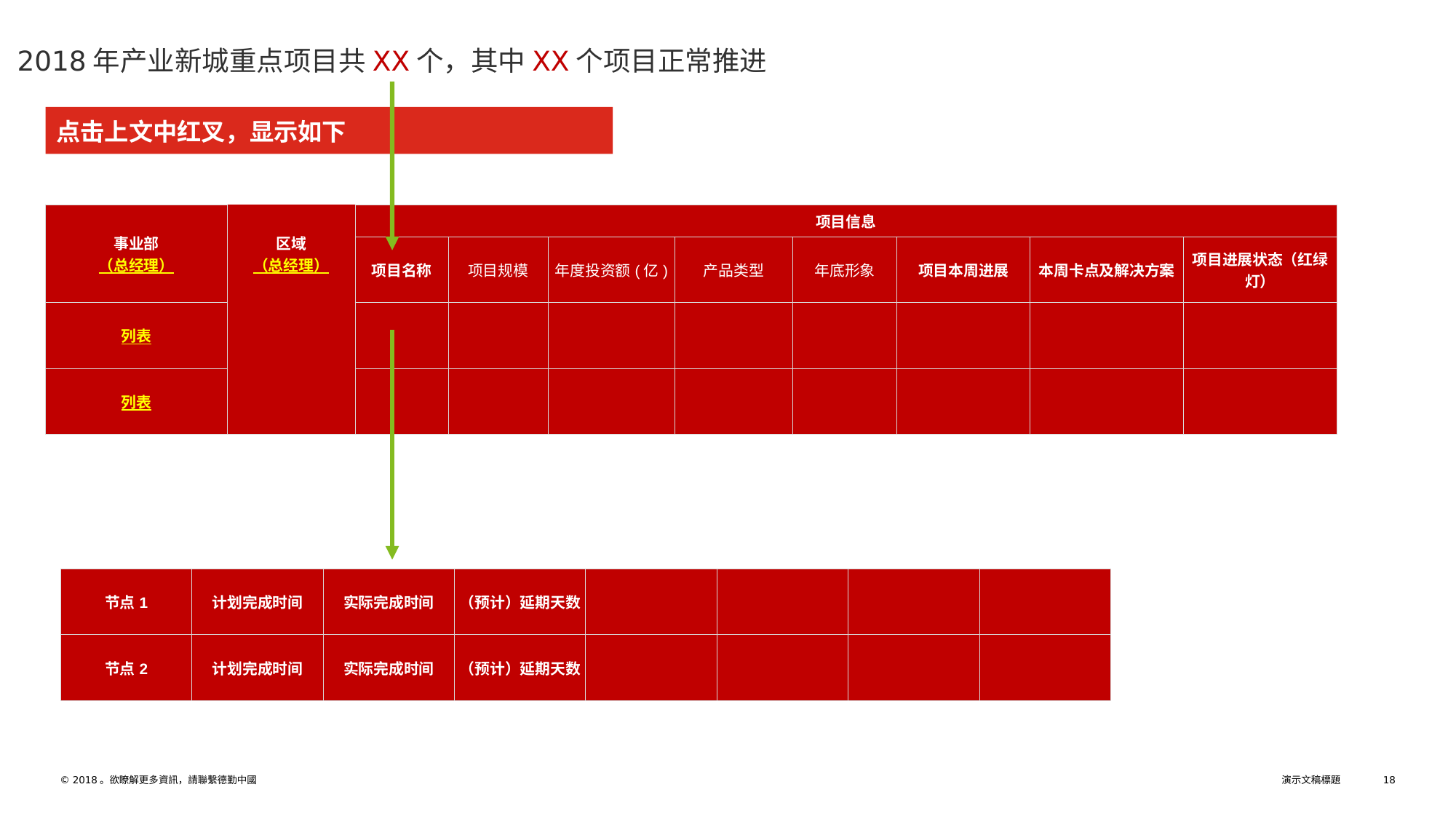

2018年产业新城重点项目共XX个，其中XX个项目正常推进
点击上文中红叉，显示如下
| 事业部 （总经理） | 区域 （总经理） | 项目信息 |  |  |  |  |  |  |  |
| --- | --- | --- | --- | --- | --- | --- | --- | --- | --- |
|  |  | 项目名称 | 项目规模 | 年度投资额(亿) | 产品类型 | 年底形象 | 项目本周进展 | 本周卡点及解决方案 | 项目进展状态（红绿灯） |
| 列表 |  |  |  |  |  |  |  |  |  |
| 列表 |  |  |  |  |  |  |  |  |  |
| 节点1 | 计划完成时间 | 实际完成时间 | （预计）延期天数 |  |  |  |  |
| --- | --- | --- | --- | --- | --- | --- | --- |
| 节点2 | 计划完成时间 | 实际完成时间 | （预计）延期天数 |  |  |  |  |